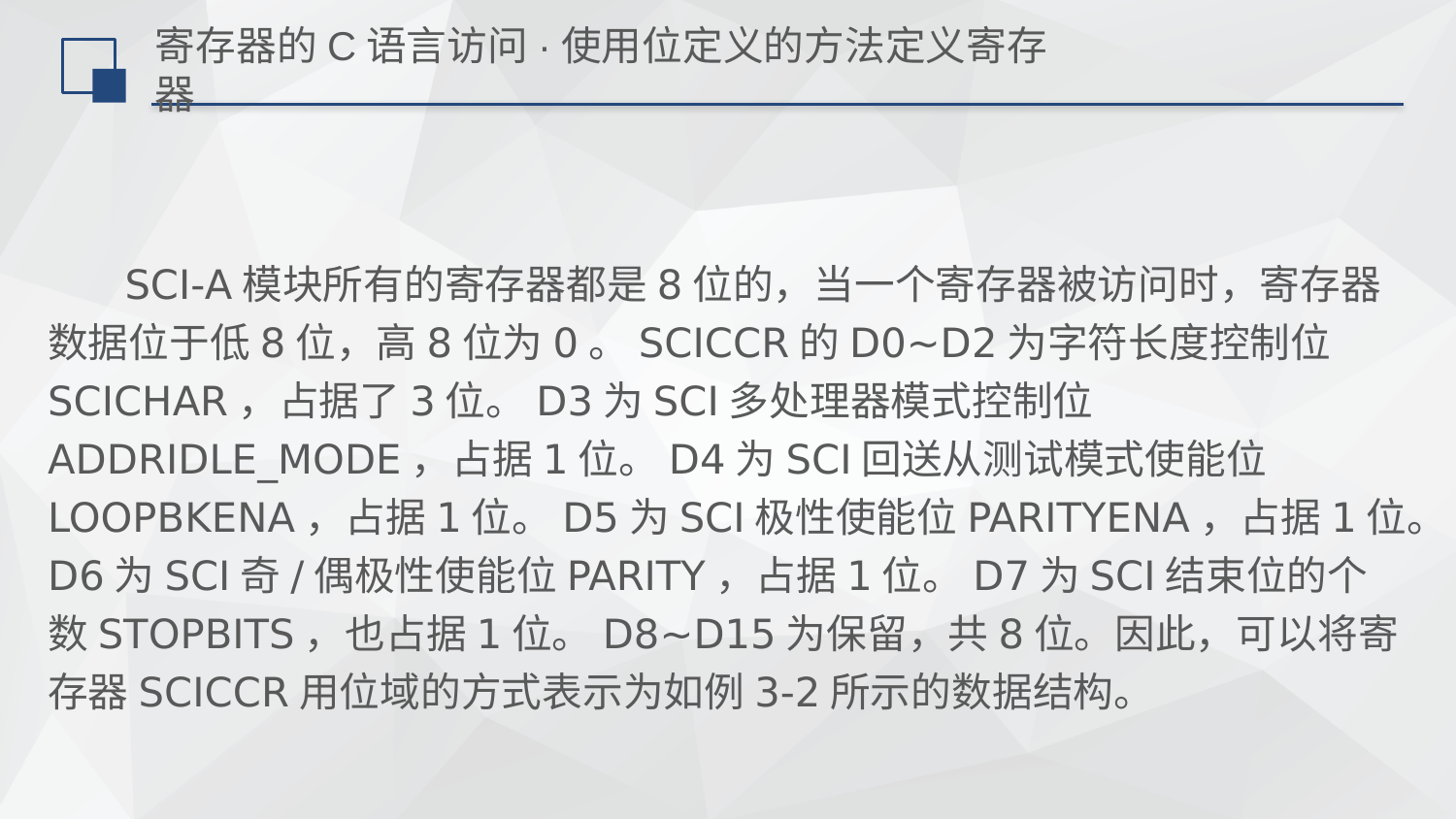

# 寄存器的C语言访问·使用位定义的方法定义寄存器
      SCI-A模块所有的寄存器都是8位的，当一个寄存器被访问时，寄存器数据位于低8位，高8位为0。SCICCR的D0~D2为字符长度控制位SCICHAR，占据了3位。D3为SCI多处理器模式控制位ADDRIDLE_MODE，占据1位。D4为SCI回送从测试模式使能位LOOPBKENA，占据1位。D5为SCI极性使能位PARITYENA，占据1位。D6为SCI奇/偶极性使能位PARITY，占据1位。D7为SCI结束位的个数STOPBITS，也占据1位。D8~D15为保留，共8位。因此，可以将寄存器SCICCR用位域的方式表示为如例3-2所示的数据结构。